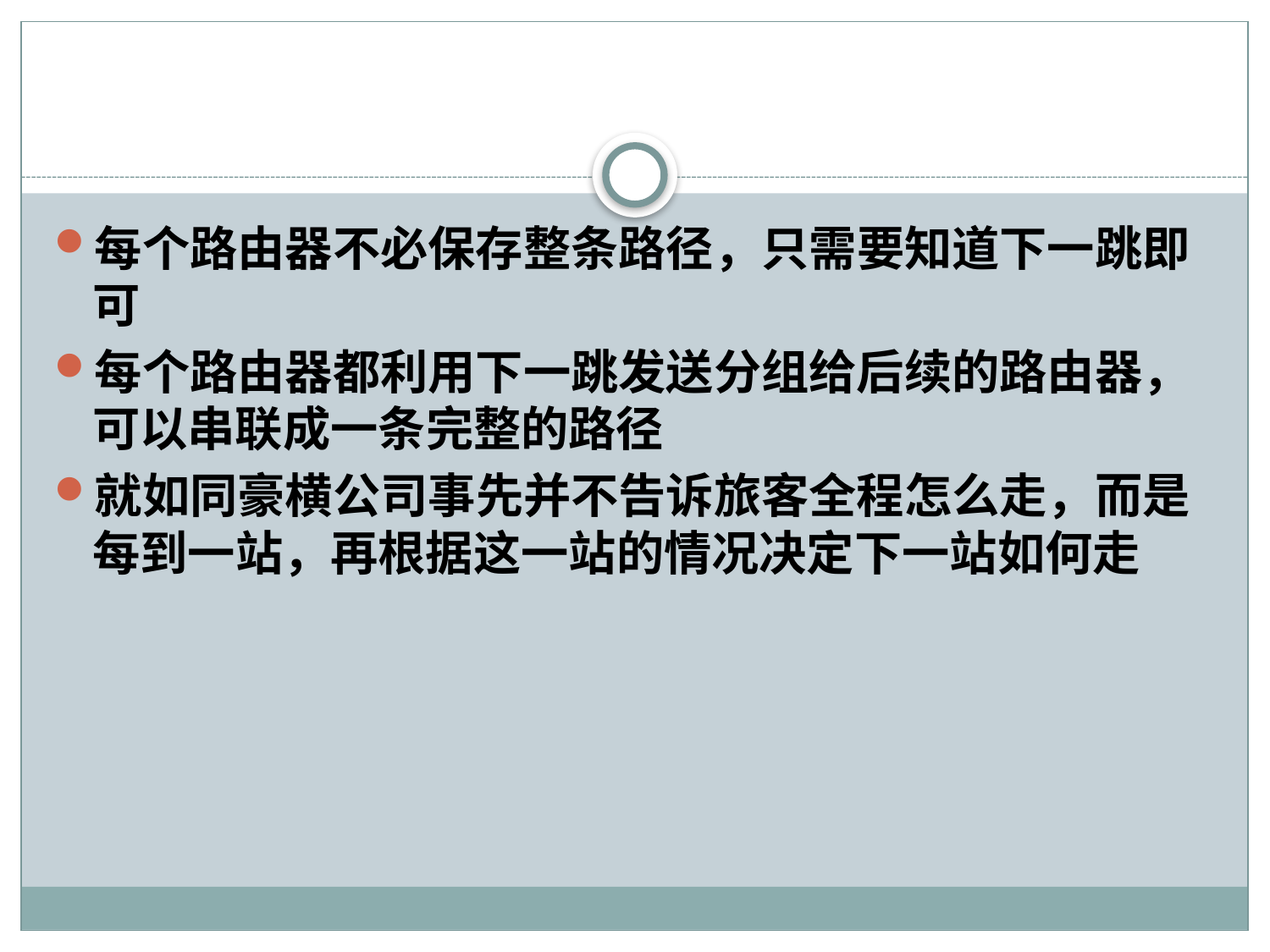

#
每个路由器不必保存整条路径，只需要知道下一跳即可
每个路由器都利用下一跳发送分组给后续的路由器，可以串联成一条完整的路径
就如同豪横公司事先并不告诉旅客全程怎么走，而是每到一站，再根据这一站的情况决定下一站如何走